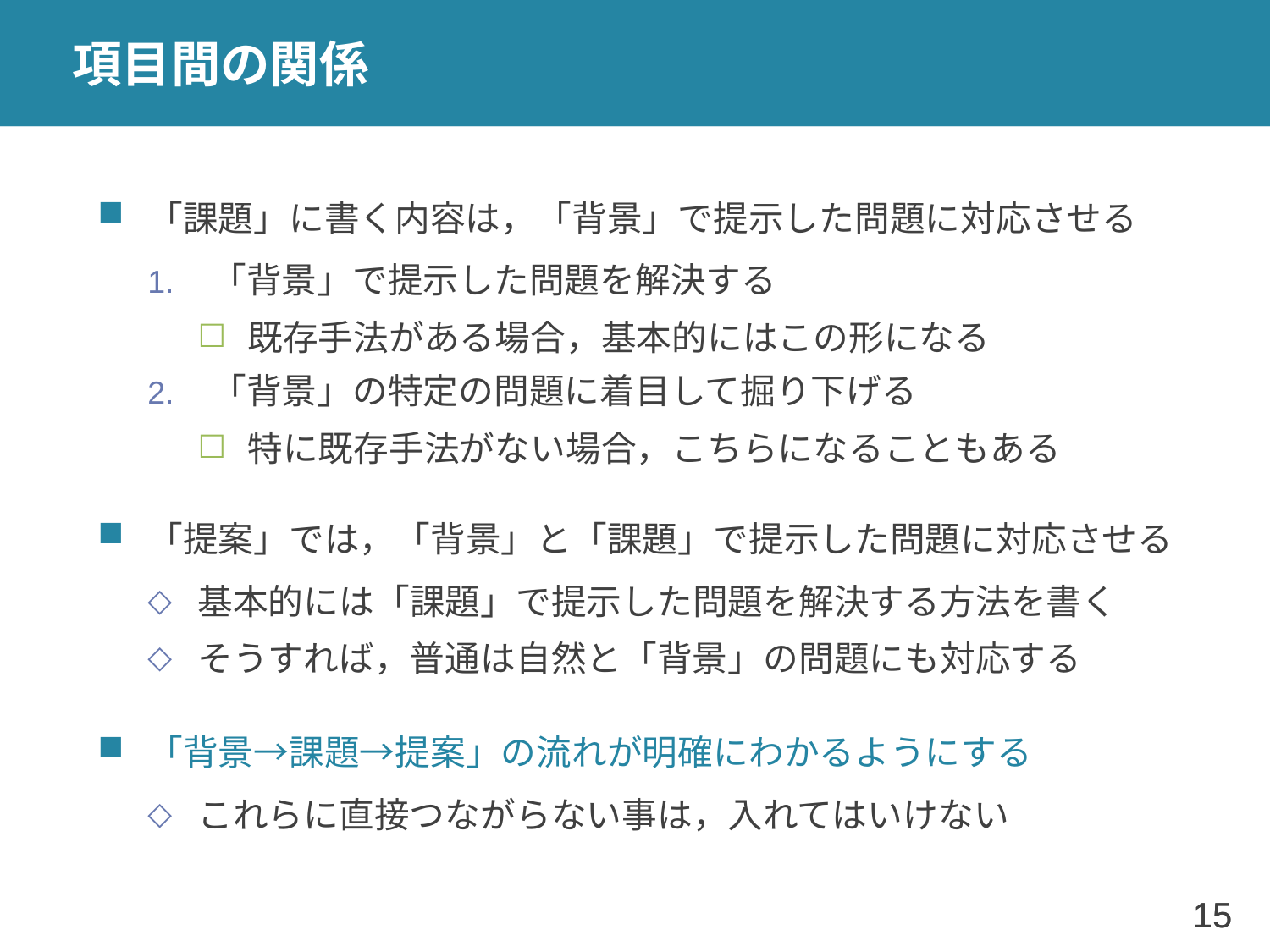

# 項目間の関係
「課題」に書く内容は，「背景」で提示した問題に対応させる
「背景」で提示した問題を解決する
既存手法がある場合，基本的にはこの形になる
「背景」の特定の問題に着目して掘り下げる
特に既存手法がない場合，こちらになることもある
「提案」では，「背景」と「課題」で提示した問題に対応させる
基本的には「課題」で提示した問題を解決する方法を書く
そうすれば，普通は自然と「背景」の問題にも対応する
「背景→課題→提案」の流れが明確にわかるようにする
これらに直接つながらない事は，入れてはいけない